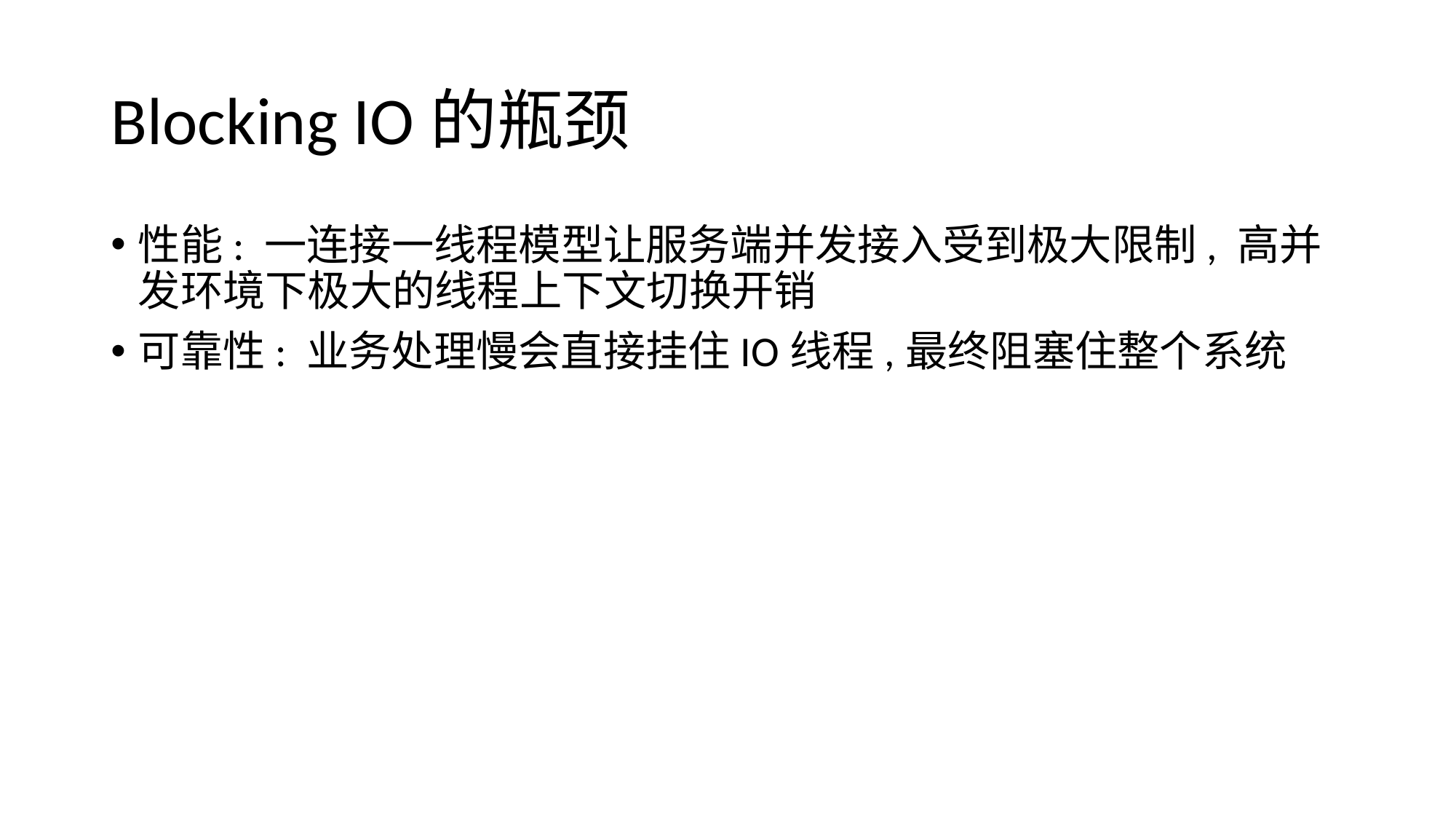

# Blocking IO的瓶颈
性能: ⼀连接⼀线程模型让服务端并发接⼊受到极⼤限制, ⾼并发环境下极⼤的线程上下⽂切换开销
可靠性: 业务处理慢会直接挂住IO线程,最终阻塞住整个系统